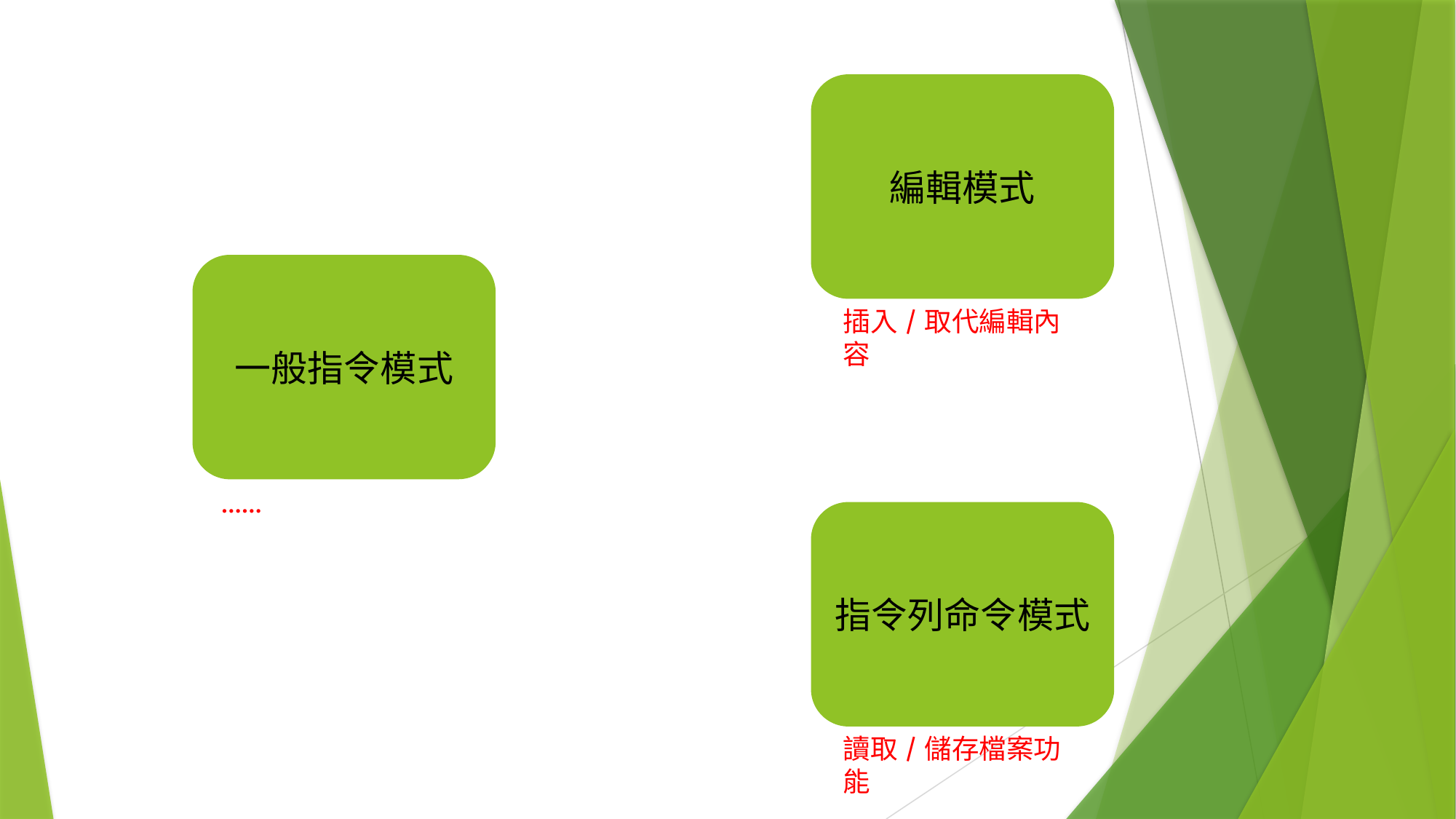

編輯模式
一般指令模式
插入/取代編輯內容
……
指令列命令模式
讀取/儲存檔案功能